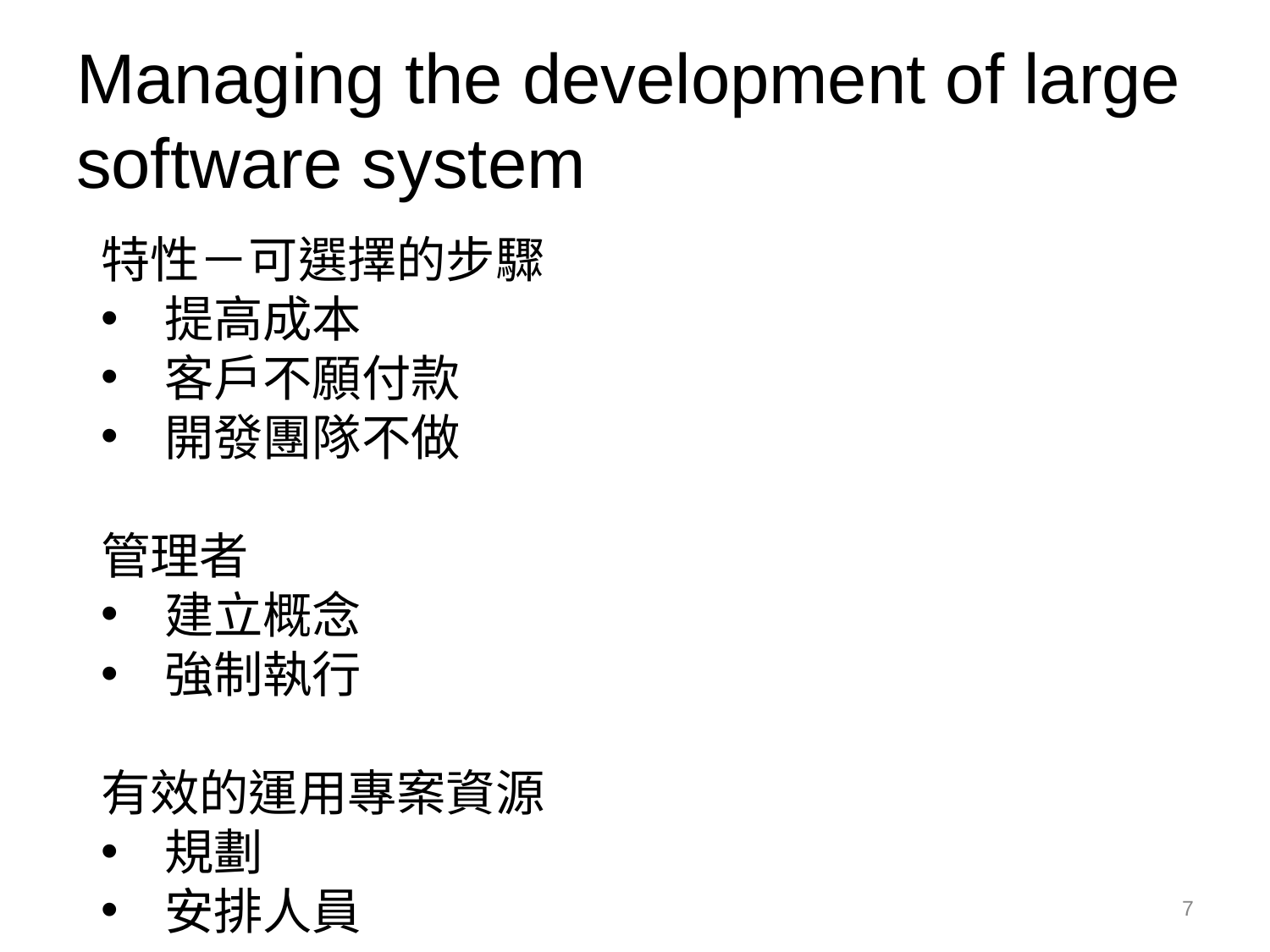

# Managing the development of large software system
特性－可選擇的步驟
提高成本
客戶不願付款
開發團隊不做

管理者
建立概念
強制執行

有效的運用專案資源
規劃
安排人員
7